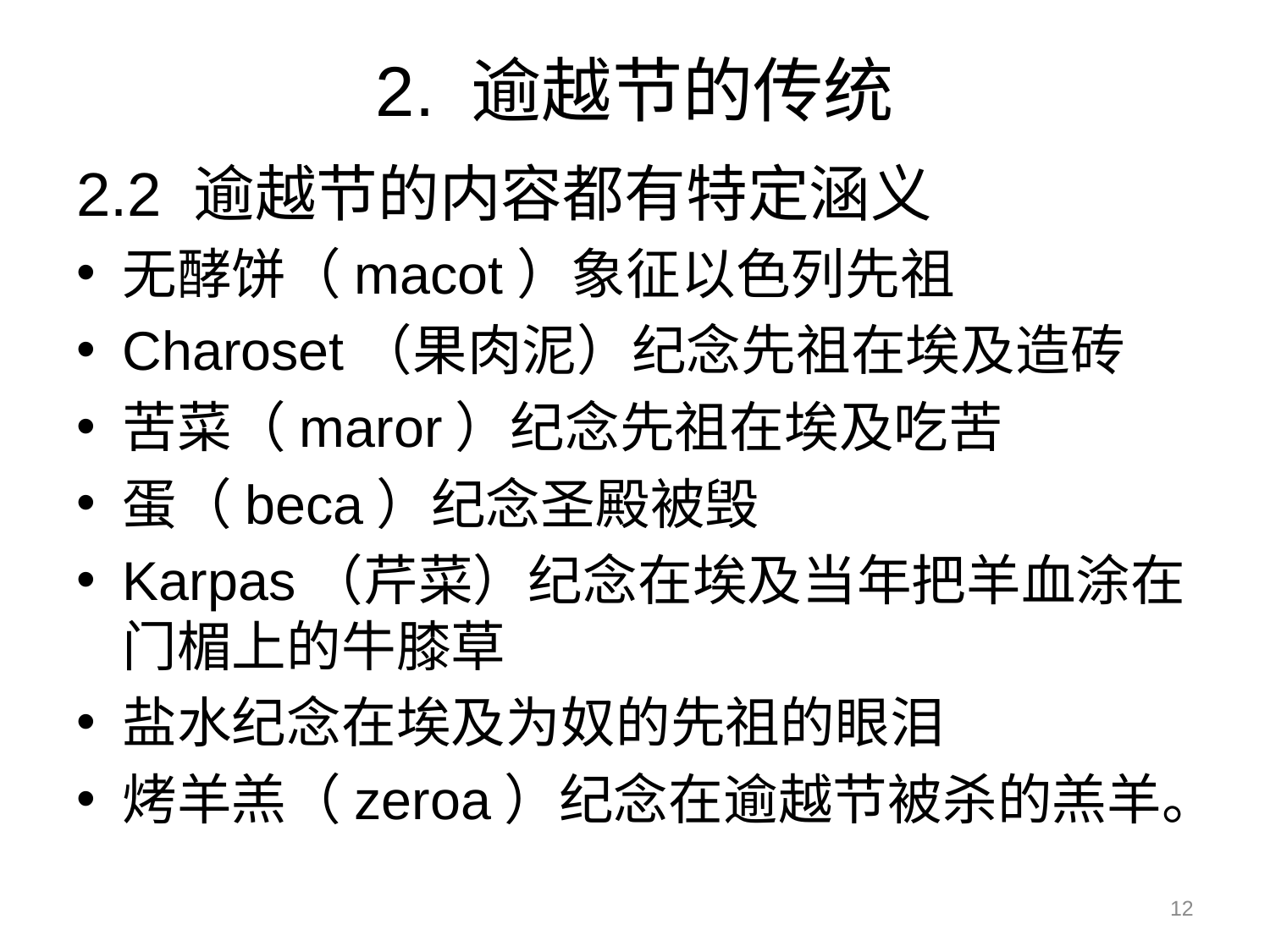

# 2. 逾越节的传统
2.2 逾越节的内容都有特定涵义
无酵饼（macot）象征以色列先祖
Charoset（果肉泥）纪念先祖在埃及造砖
苦菜（maror）纪念先祖在埃及吃苦
蛋（beca）纪念圣殿被毁
Karpas（芹菜）纪念在埃及当年把羊血涂在门楣上的牛膝草
盐水纪念在埃及为奴的先祖的眼泪
烤羊羔（zeroa）纪念在逾越节被杀的羔羊。
12